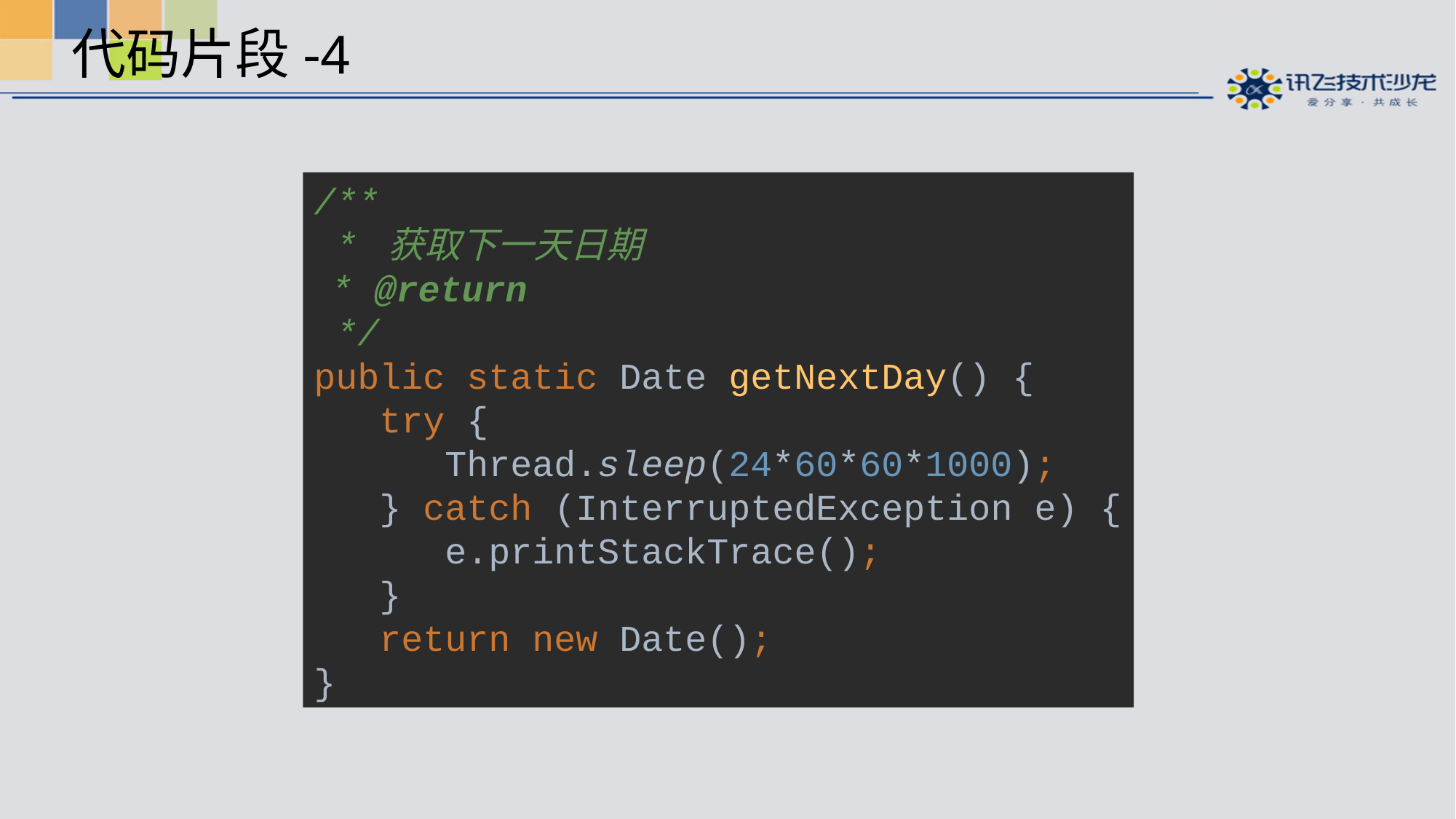

# 代码片段-4
/**
 * 获取下一天日期
 * @return
 */
public static Date getNextDay() {
   try {
      Thread.sleep(24*60*60*1000);
   } catch (InterruptedException e) {
      e.printStackTrace();
   }
   return new Date();
}